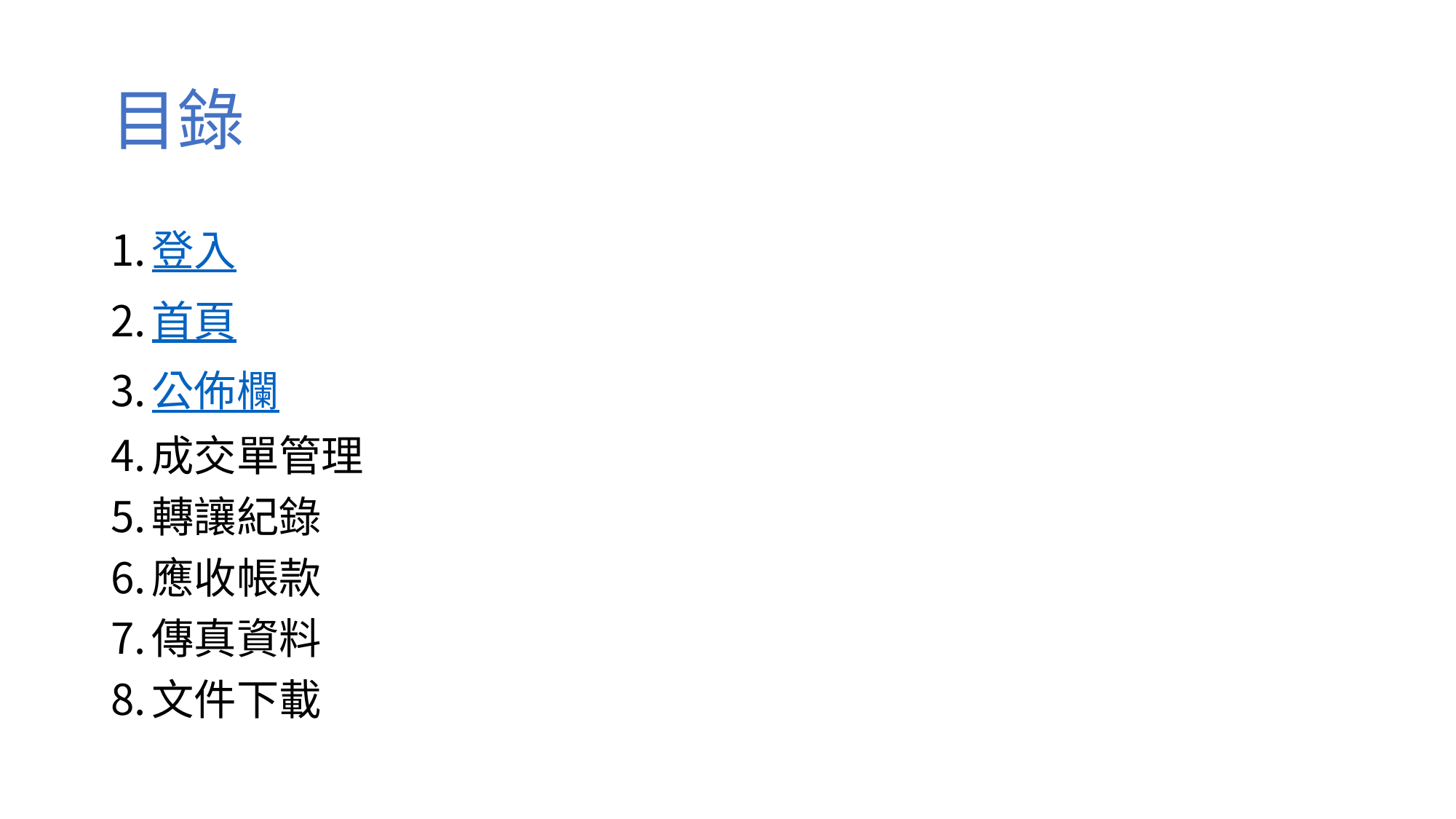

# 目錄
登入
首頁
公佈欄
成交單管理
轉讓紀錄
應收帳款
傳真資料
文件下載